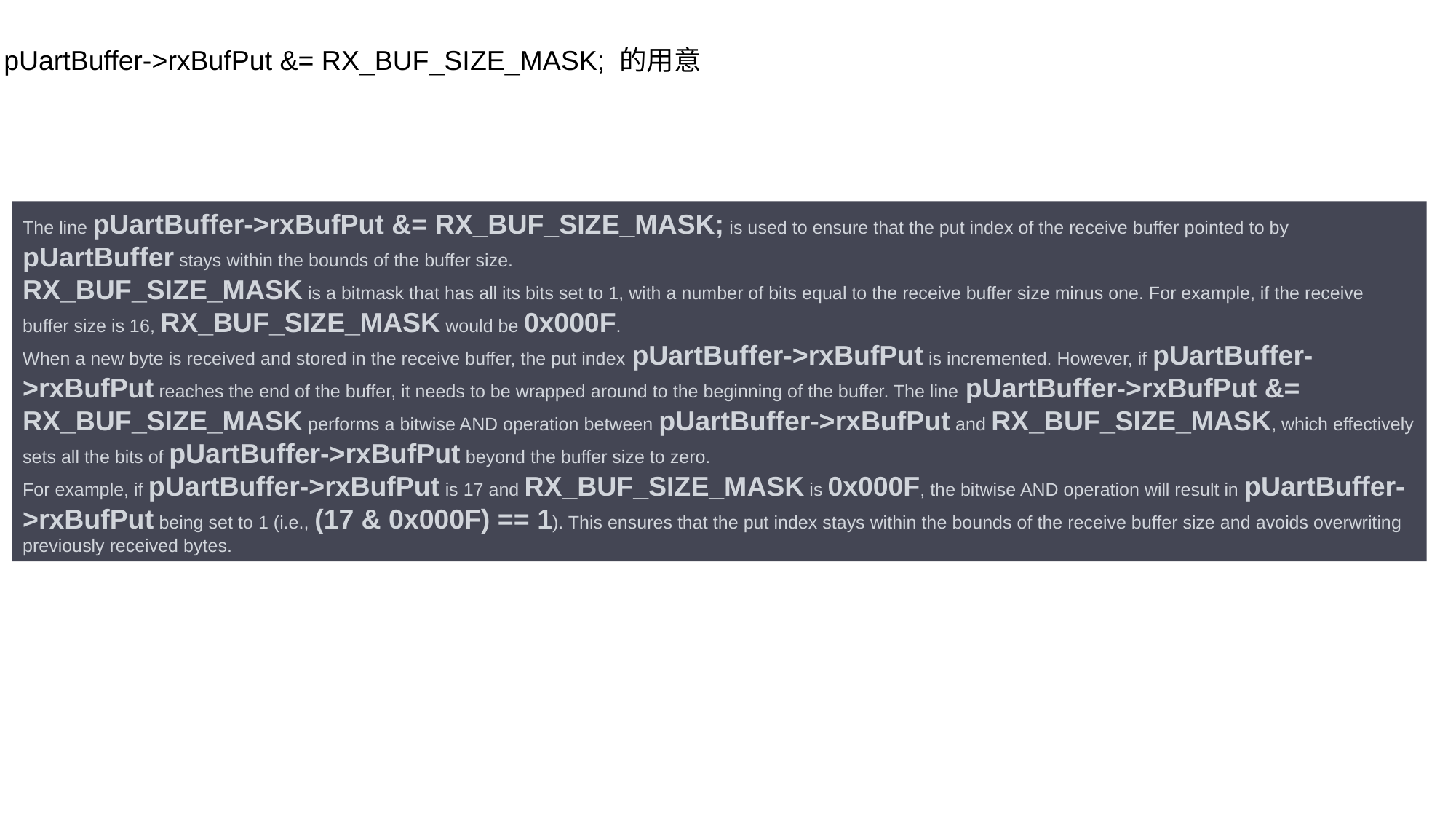

pUartBuffer->rxBufPut &= RX_BUF_SIZE_MASK; 的用意
The line pUartBuffer->rxBufPut &= RX_BUF_SIZE_MASK; is used to ensure that the put index of the receive buffer pointed to by pUartBuffer stays within the bounds of the buffer size.
RX_BUF_SIZE_MASK is a bitmask that has all its bits set to 1, with a number of bits equal to the receive buffer size minus one. For example, if the receive buffer size is 16, RX_BUF_SIZE_MASK would be 0x000F.
When a new byte is received and stored in the receive buffer, the put index pUartBuffer->rxBufPut is incremented. However, if pUartBuffer->rxBufPut reaches the end of the buffer, it needs to be wrapped around to the beginning of the buffer. The line pUartBuffer->rxBufPut &= RX_BUF_SIZE_MASK performs a bitwise AND operation between pUartBuffer->rxBufPut and RX_BUF_SIZE_MASK, which effectively sets all the bits of pUartBuffer->rxBufPut beyond the buffer size to zero.
For example, if pUartBuffer->rxBufPut is 17 and RX_BUF_SIZE_MASK is 0x000F, the bitwise AND operation will result in pUartBuffer->rxBufPut being set to 1 (i.e., (17 & 0x000F) == 1). This ensures that the put index stays within the bounds of the receive buffer size and avoids overwriting previously received bytes.